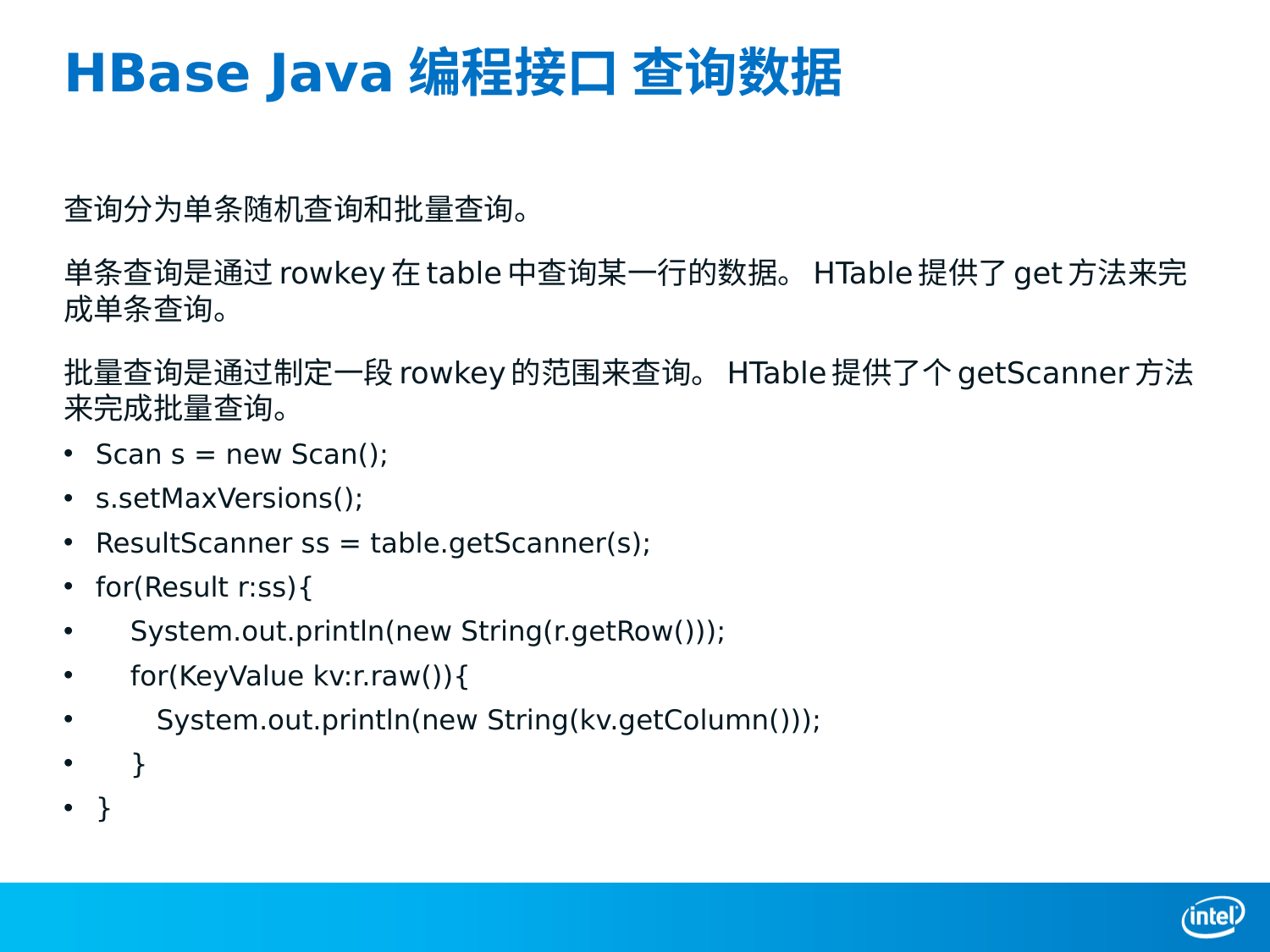

# HBase Java编程接口 查询数据
查询分为单条随机查询和批量查询。
单条查询是通过rowkey在table中查询某一行的数据。HTable提供了get方法来完成单条查询。
批量查询是通过制定一段rowkey的范围来查询。HTable提供了个getScanner方法来完成批量查询。
Scan s = new Scan();
s.setMaxVersions();
ResultScanner ss = table.getScanner(s);
for(Result r:ss){
    System.out.println(new String(r.getRow()));
    for(KeyValue kv:r.raw()){
       System.out.println(new String(kv.getColumn()));
    }
}